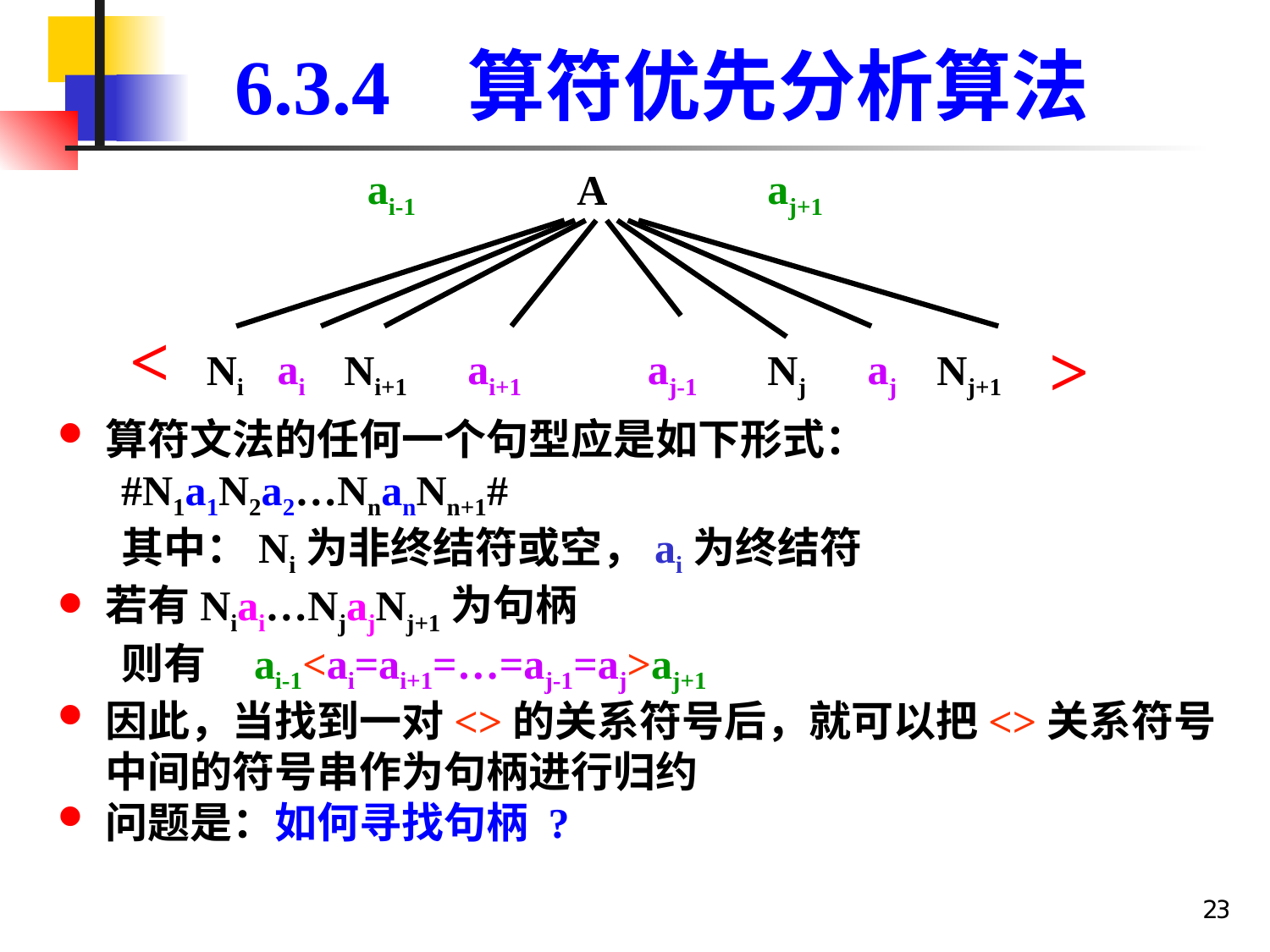

# 6.3.4   算符优先分析算法
ai-1
aj+1
A

<
>
ai
ai+1
aj-1
aj
Ni
Ni+1
Nj
Nj+1
算符文法的任何一个句型应是如下形式：
#N1a1N2a2…NnanNn+1#
其中：Ni为非终结符或空，ai为终结符
若有Niai…NjajNj+1为句柄
则有    ai-1<ai=ai+1=…=aj-1=aj>aj+1
因此，当找到一对<>的关系符号后，就可以把<>关系符号中间的符号串作为句柄进行归约
问题是：如何寻找句柄 ?
23